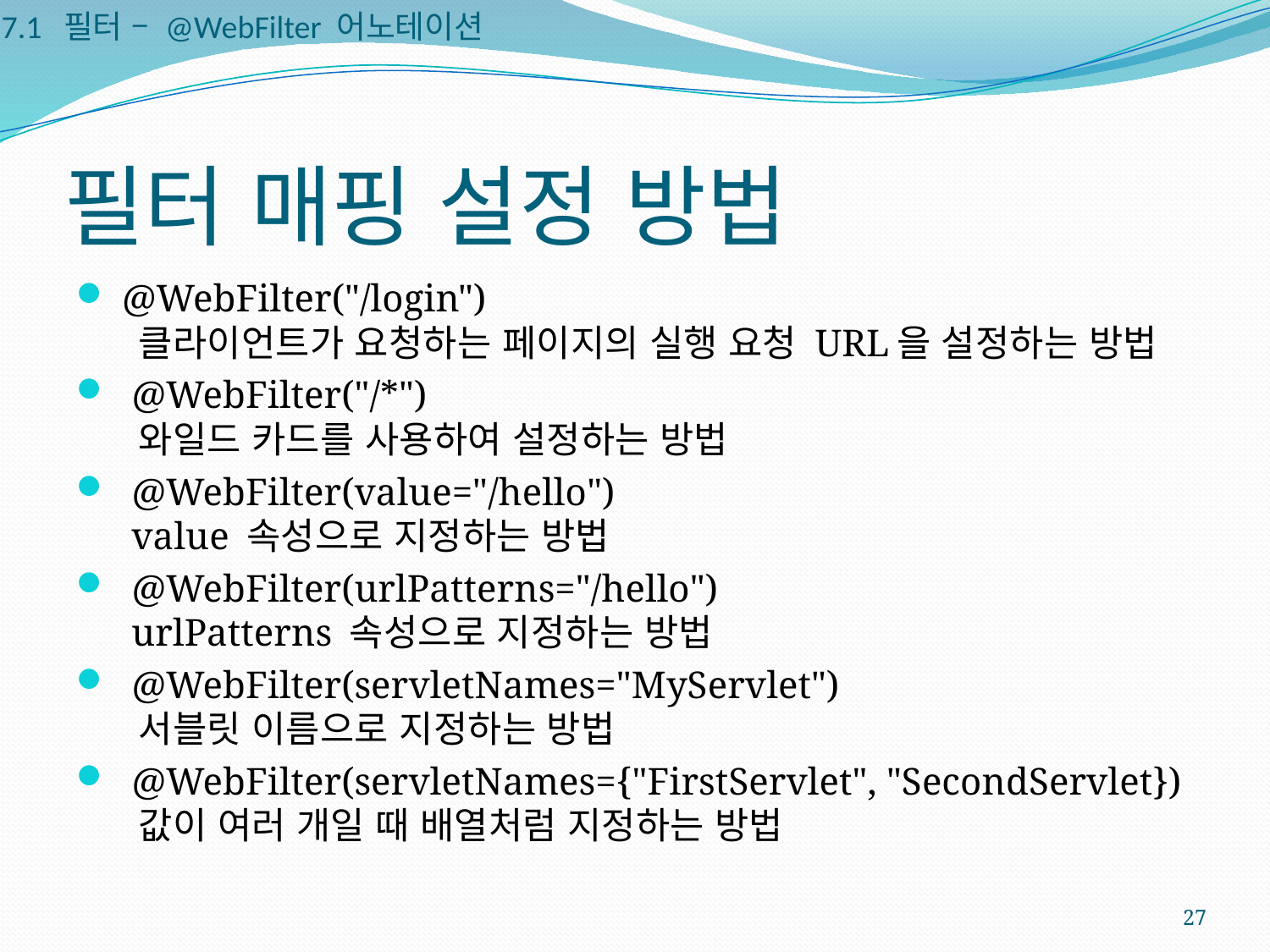

7.1  필터 – @WebFilter 어노테이션
# 필터 매핑 설정 방법
 @WebFilter("/login")
  클라이언트가 요청하는 페이지의 실행 요청 URL을 설정하는 방법
  @WebFilter("/*")
  와일드 카드를 사용하여 설정하는 방법
  @WebFilter(value="/hello")
  value 속성으로 지정하는 방법
  @WebFilter(urlPatterns="/hello")
  urlPatterns 속성으로 지정하는 방법
  @WebFilter(servletNames="MyServlet")
  서블릿 이름으로 지정하는 방법
  @WebFilter(servletNames={"FirstServlet", "SecondServlet})
  값이 여러 개일 때 배열처럼 지정하는 방법
27